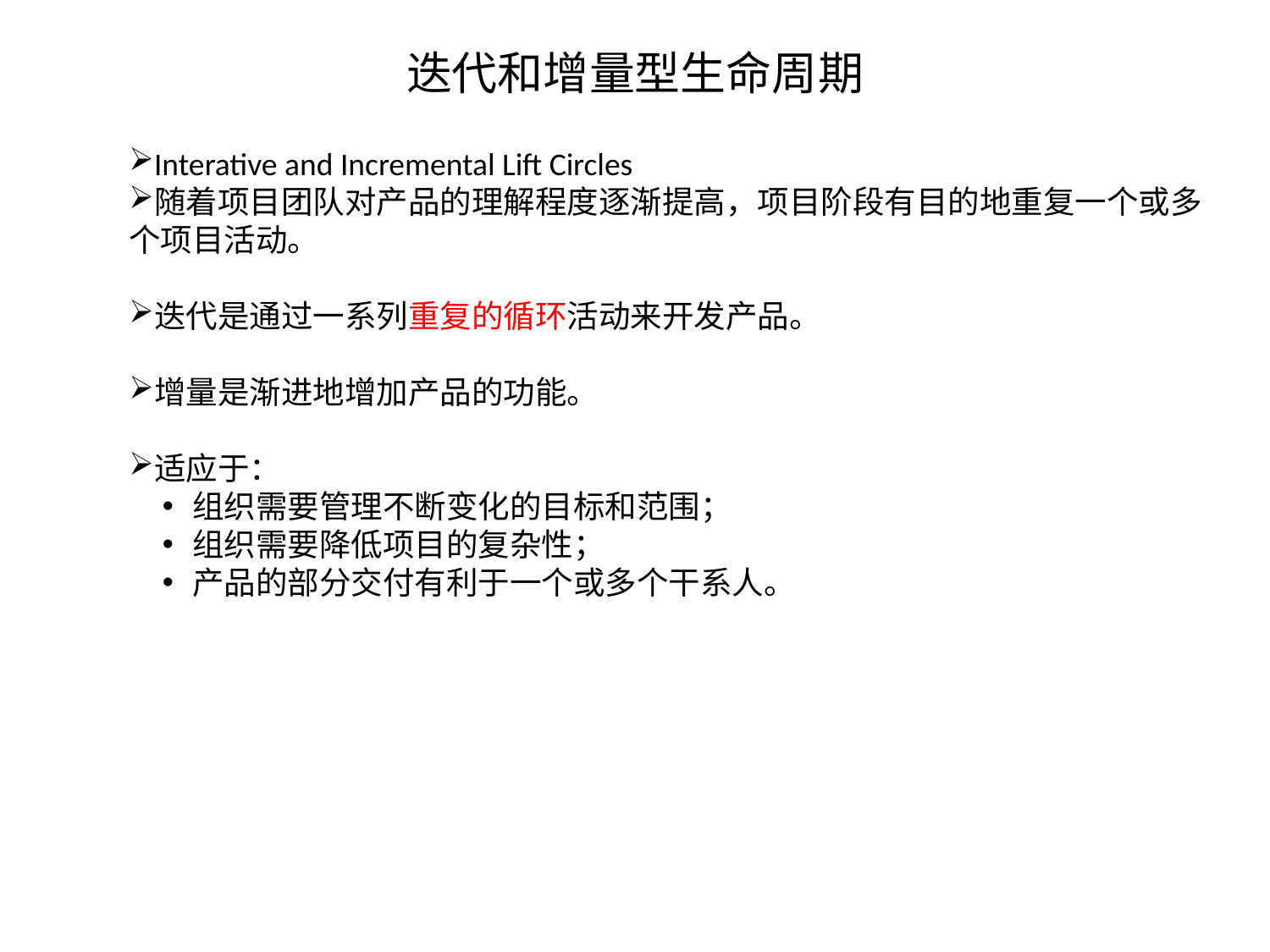

# 迭代和增量型生命周期
Interative and Incremental Lift Circles
随着项目团队对产品的理解程度逐渐提高，项目阶段有目的地重复一个或多个项目活动。

迭代是通过一系列重复的循环活动来开发产品。

增量是渐进地增加产品的功能。

适应于：
组织需要管理不断变化的目标和范围；
组织需要降低项目的复杂性；
产品的部分交付有利于一个或多个干系人。